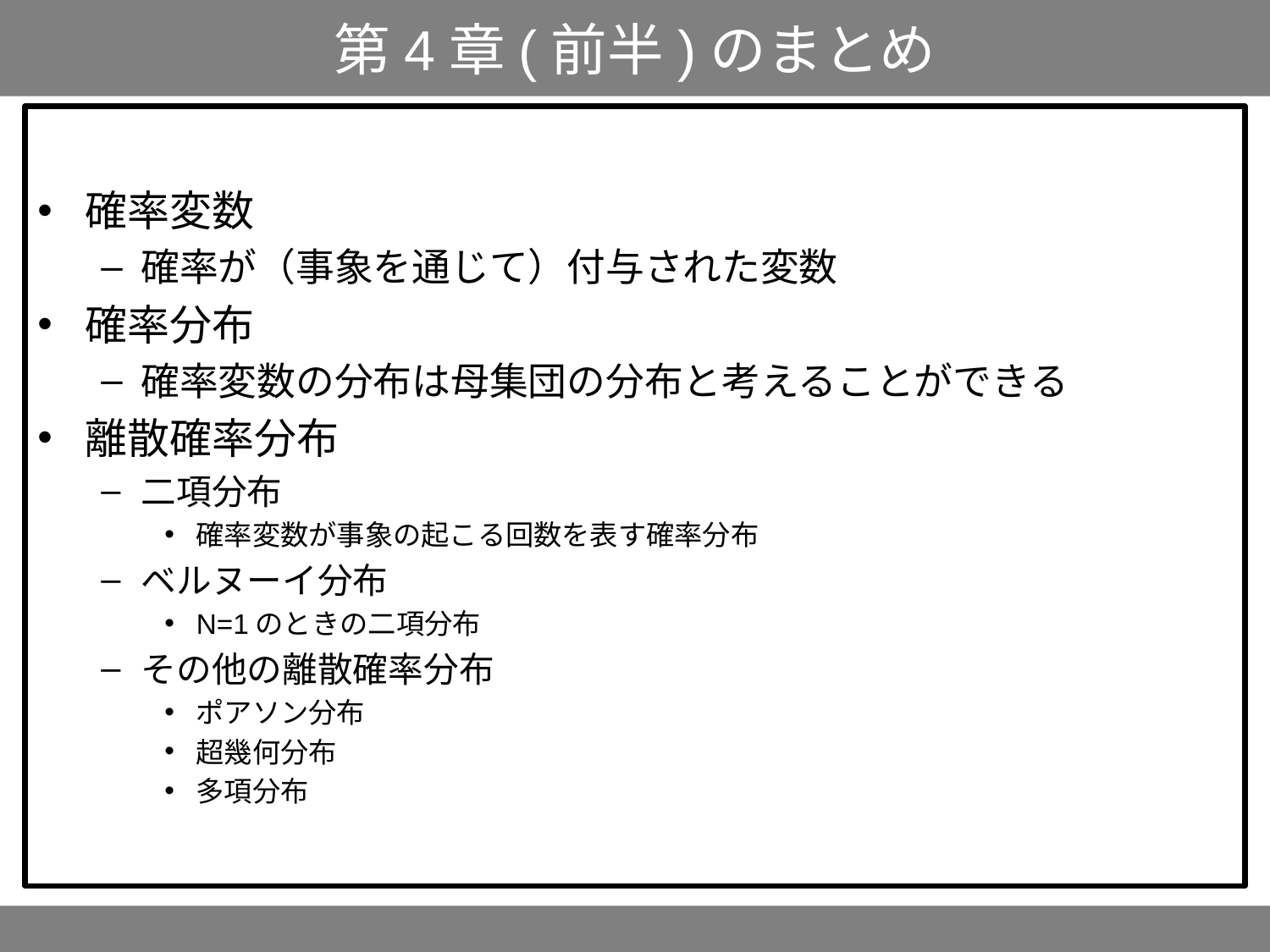

# 第4章(前半)のまとめ
確率変数
確率が（事象を通じて）付与された変数
確率分布
確率変数の分布は母集団の分布と考えることができる
離散確率分布
二項分布
確率変数が事象の起こる回数を表す確率分布
ベルヌーイ分布
N=1のときの二項分布
その他の離散確率分布
ポアソン分布
超幾何分布
多項分布